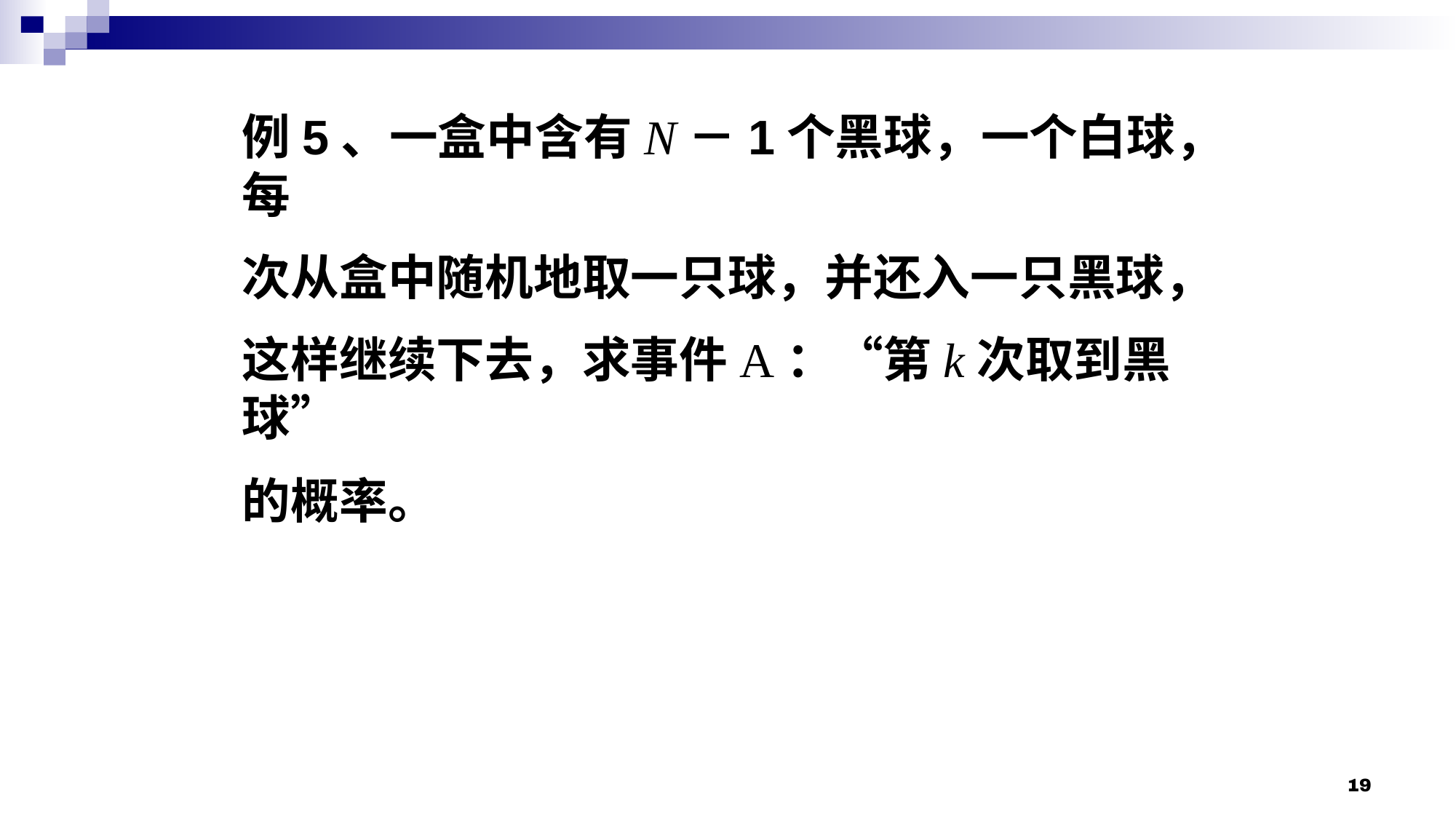

例5、一盒中含有N－1个黑球，一个白球，每
次从盒中随机地取一只球，并还入一只黑球，
这样继续下去，求事件A：“第k次取到黑球”
的概率。
19